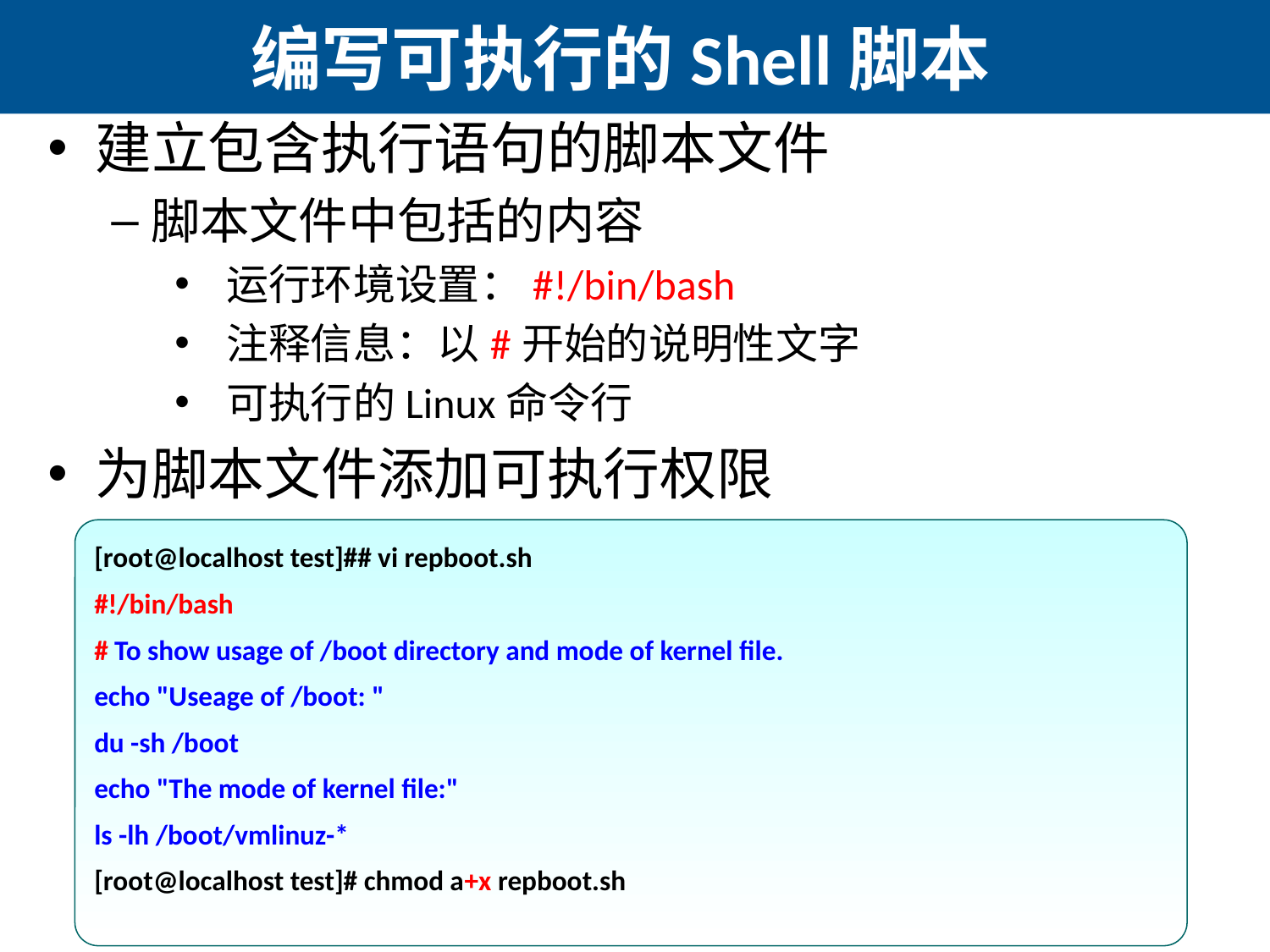

# 编写可执行的Shell脚本
建立包含执行语句的脚本文件
脚本文件中包括的内容
 运行环境设置：#!/bin/bash
 注释信息：以#开始的说明性文字
 可执行的Linux命令行
为脚本文件添加可执行权限

[root@localhost test]## vi repboot.sh
#!/bin/bash
# To show usage of /boot directory and mode of kernel file.
echo "Useage of /boot: "
du -sh /boot
echo "The mode of kernel file:"
ls -lh /boot/vmlinuz-*
[root@localhost test]# chmod a+x repboot.sh